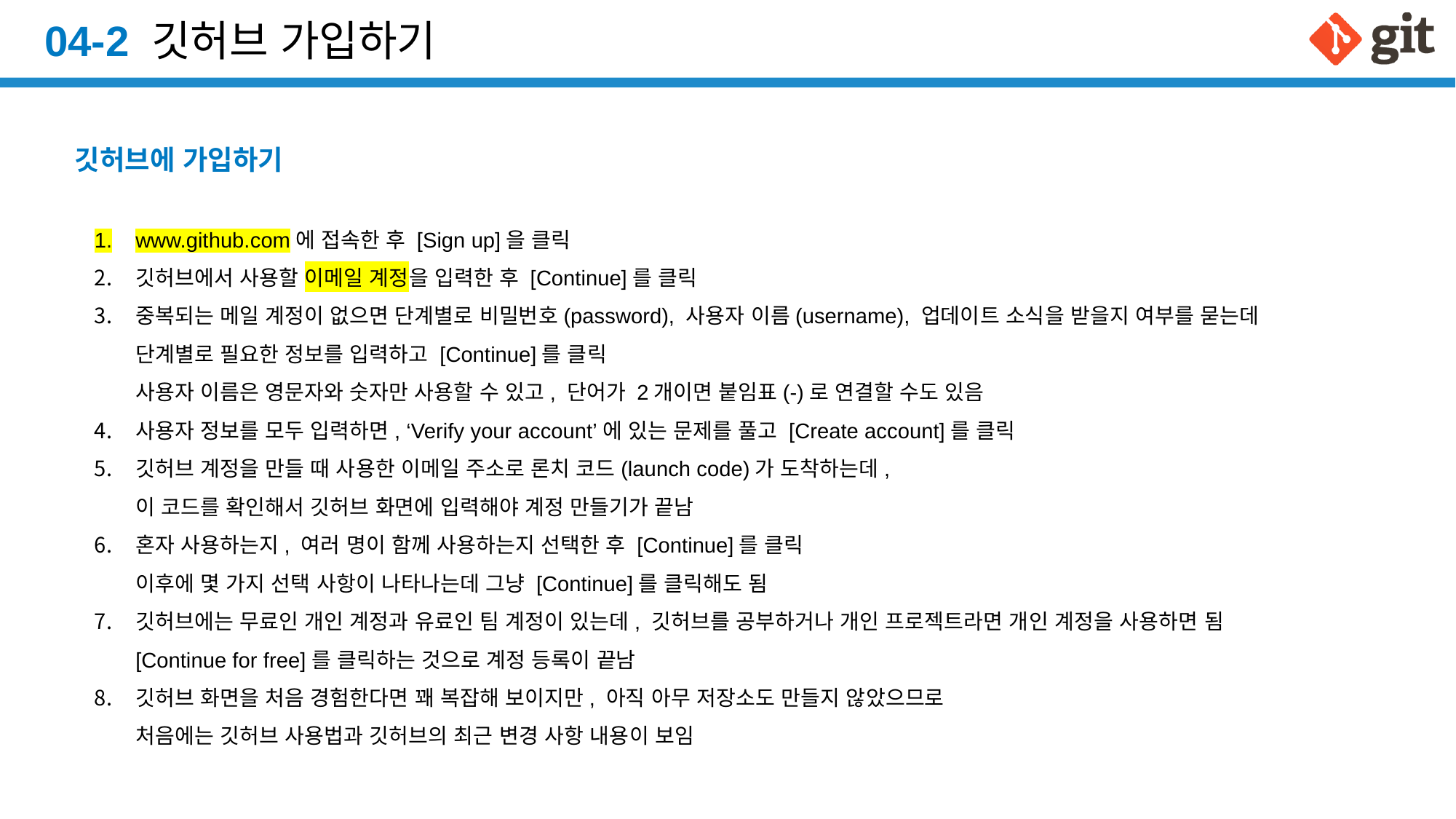

# 04-2 깃허브 가입하기
깃허브에 가입하기
www.github.com에 접속한 후 [Sign up]을 클릭
깃허브에서 사용할 이메일 계정을 입력한 후 [Continue]를 클릭
중복되는 메일 계정이 없으면 단계별로 비밀번호(password), 사용자 이름(username), 업데이트 소식을 받을지 여부를 묻는데 단계별로 필요한 정보를 입력하고 [Continue]를 클릭
사용자 이름은 영문자와 숫자만 사용할 수 있고, 단어가 2개이면 붙임표(-)로 연결할 수도 있음
사용자 정보를 모두 입력하면, ‘Verify your account’에 있는 문제를 풀고 [Create account]를 클릭
깃허브 계정을 만들 때 사용한 이메일 주소로 론치 코드(launch code)가 도착하는데,
이 코드를 확인해서 깃허브 화면에 입력해야 계정 만들기가 끝남
혼자 사용하는지, 여러 명이 함께 사용하는지 선택한 후 [Continue]를 클릭
이후에 몇 가지 선택 사항이 나타나는데 그냥 [Continue]를 클릭해도 됨
깃허브에는 무료인 개인 계정과 유료인 팀 계정이 있는데, 깃허브를 공부하거나 개인 프로젝트라면 개인 계정을 사용하면 됨
[Continue for free]를 클릭하는 것으로 계정 등록이 끝남
깃허브 화면을 처음 경험한다면 꽤 복잡해 보이지만, 아직 아무 저장소도 만들지 않았으므로
처음에는 깃허브 사용법과 깃허브의 최근 변경 사항 내용이 보임